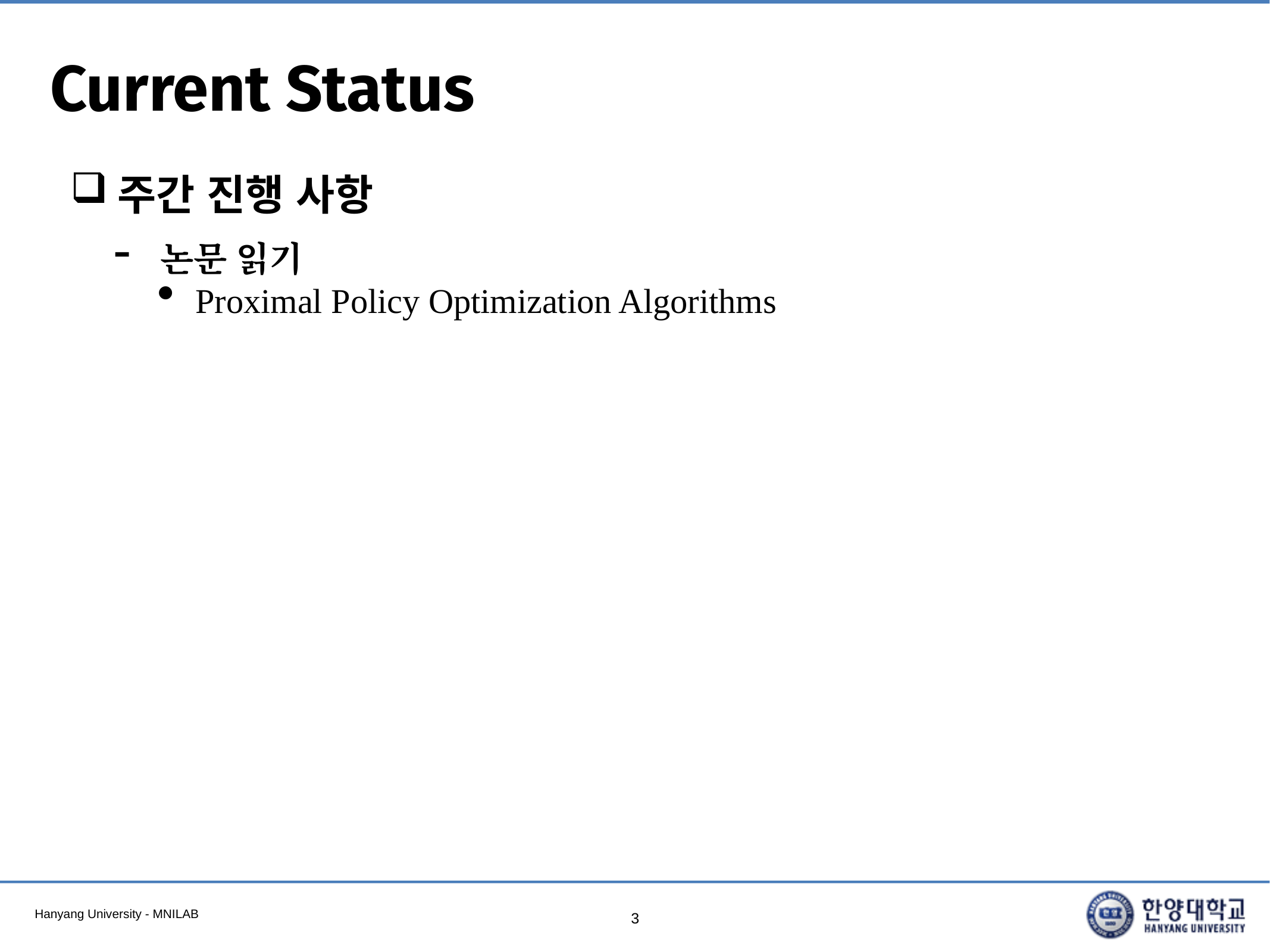

# Current Status
주간 진행 사항
논문 읽기
Proximal Policy Optimization Algorithms
3